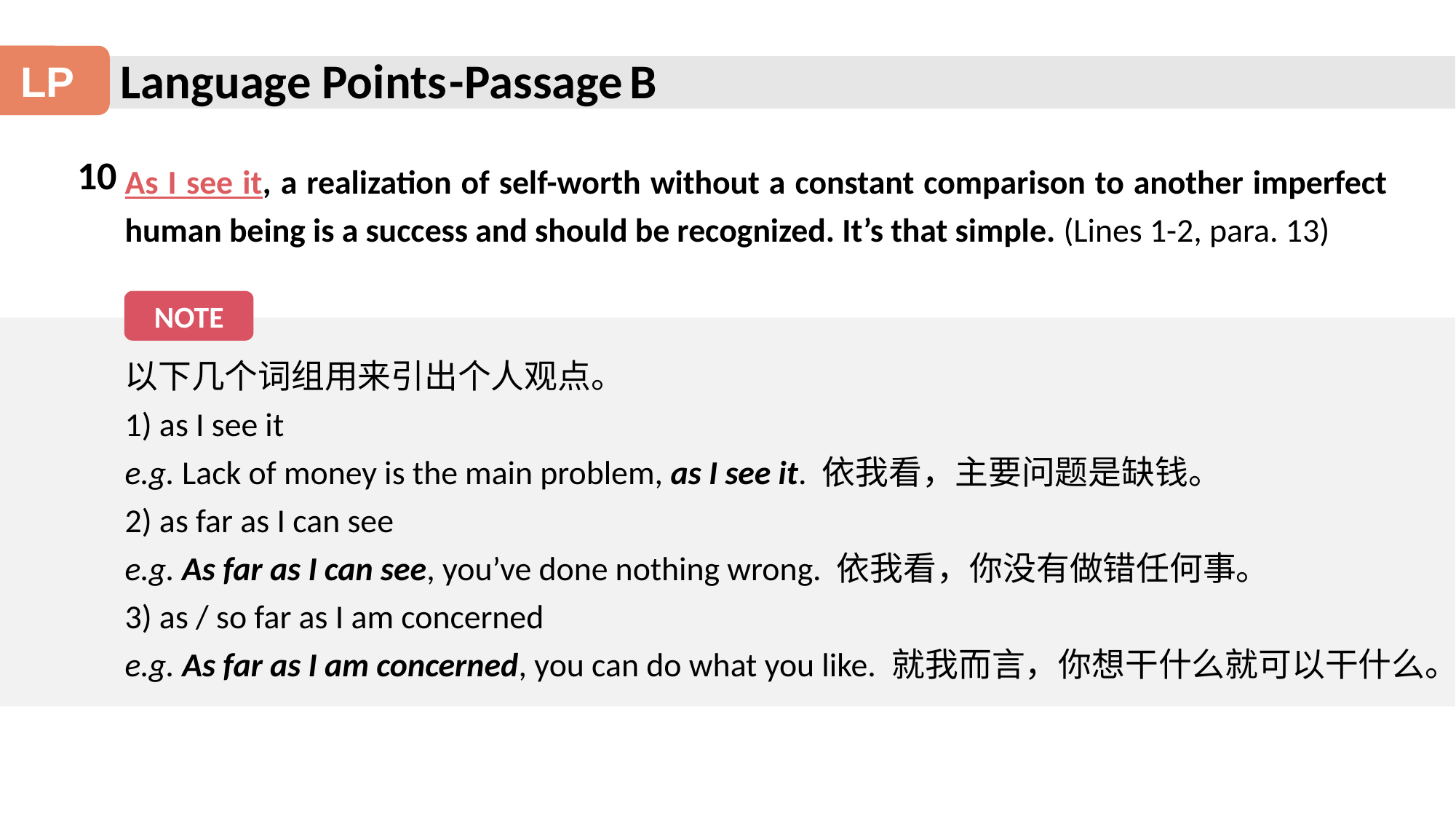

Language Points
-Passage B
LP

10
As I see it, a realization of self-worth without a constant comparison to another imperfect human being is a success and should be recognized. It’s that simple. (Lines 1-2, para. 13)
NOTE

以下几个词组用来引出个人观点。
1) as I see it
e.g. Lack of money is the main problem, as I see it. 依我看，主要问题是缺钱。
2) as far as I can see
e.g. As far as I can see, you’ve done nothing wrong. 依我看，你没有做错任何事。
3) as / so far as I am concerned
e.g. As far as I am concerned, you can do what you like. 就我而言，你想干什么就可以干什么。